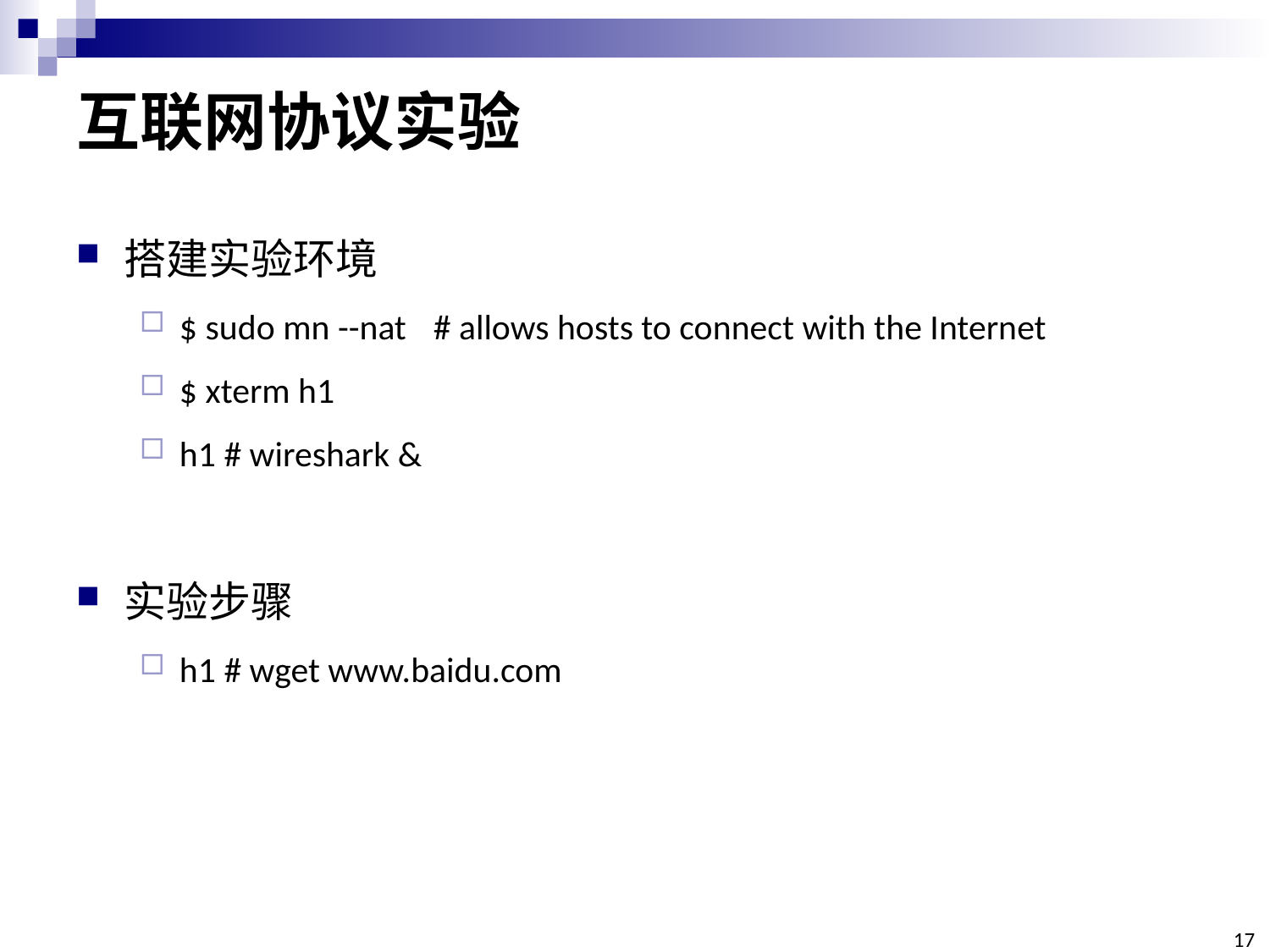

# 互联网协议实验
搭建实验环境
$ sudo mn --nat 	# allows hosts to connect with the Internet
$ xterm h1
h1 # wireshark &

实验步骤
h1 # wget www.baidu.com

17